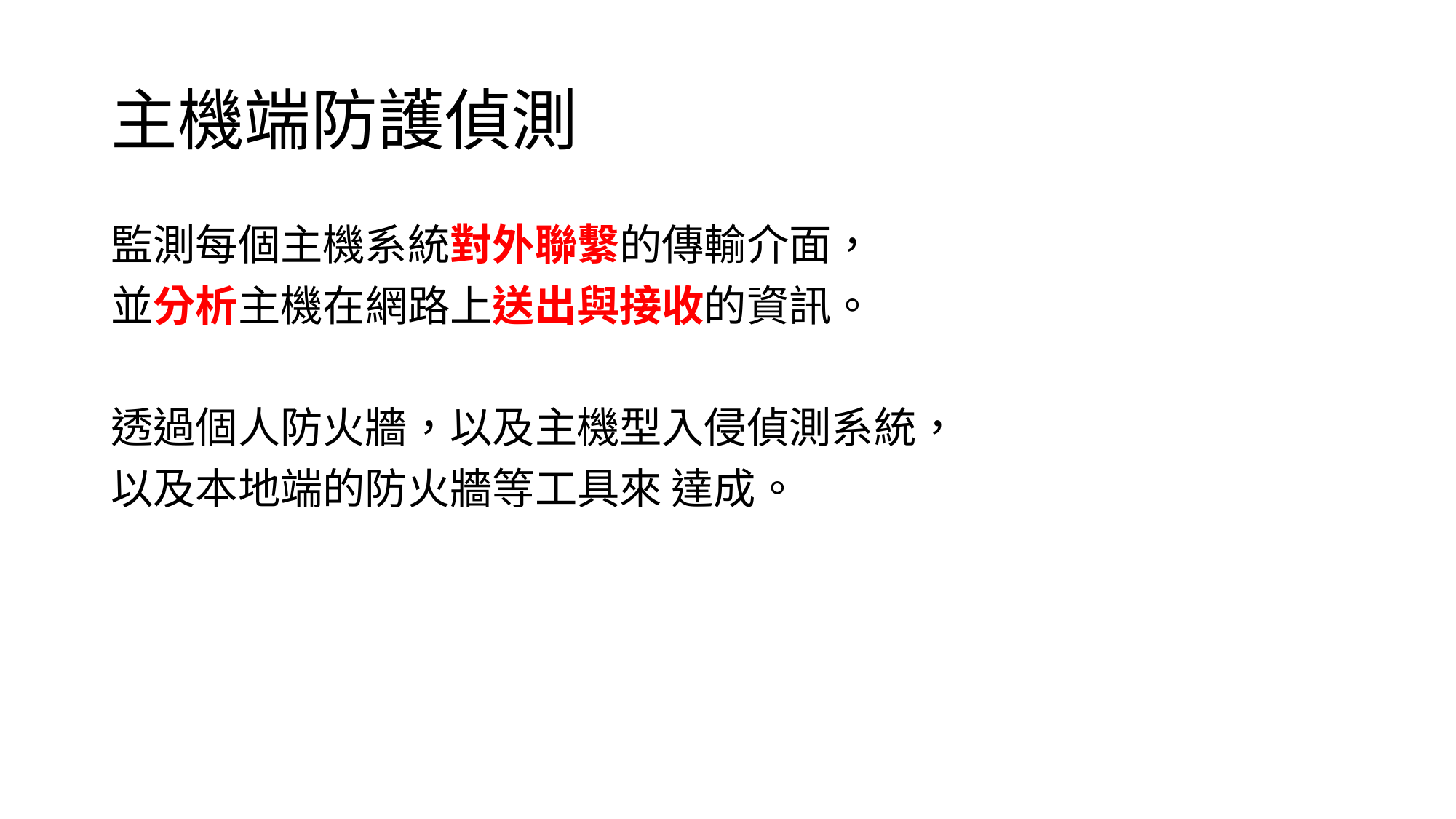

# 主機端防護偵測
監測每個主機系統對外聯繫的傳輸介面，
並分析主機在網路上送出與接收的資訊。

透過個人防火牆，以及主機型入侵偵測系統，
以及本地端的防火牆等工具來 達成。